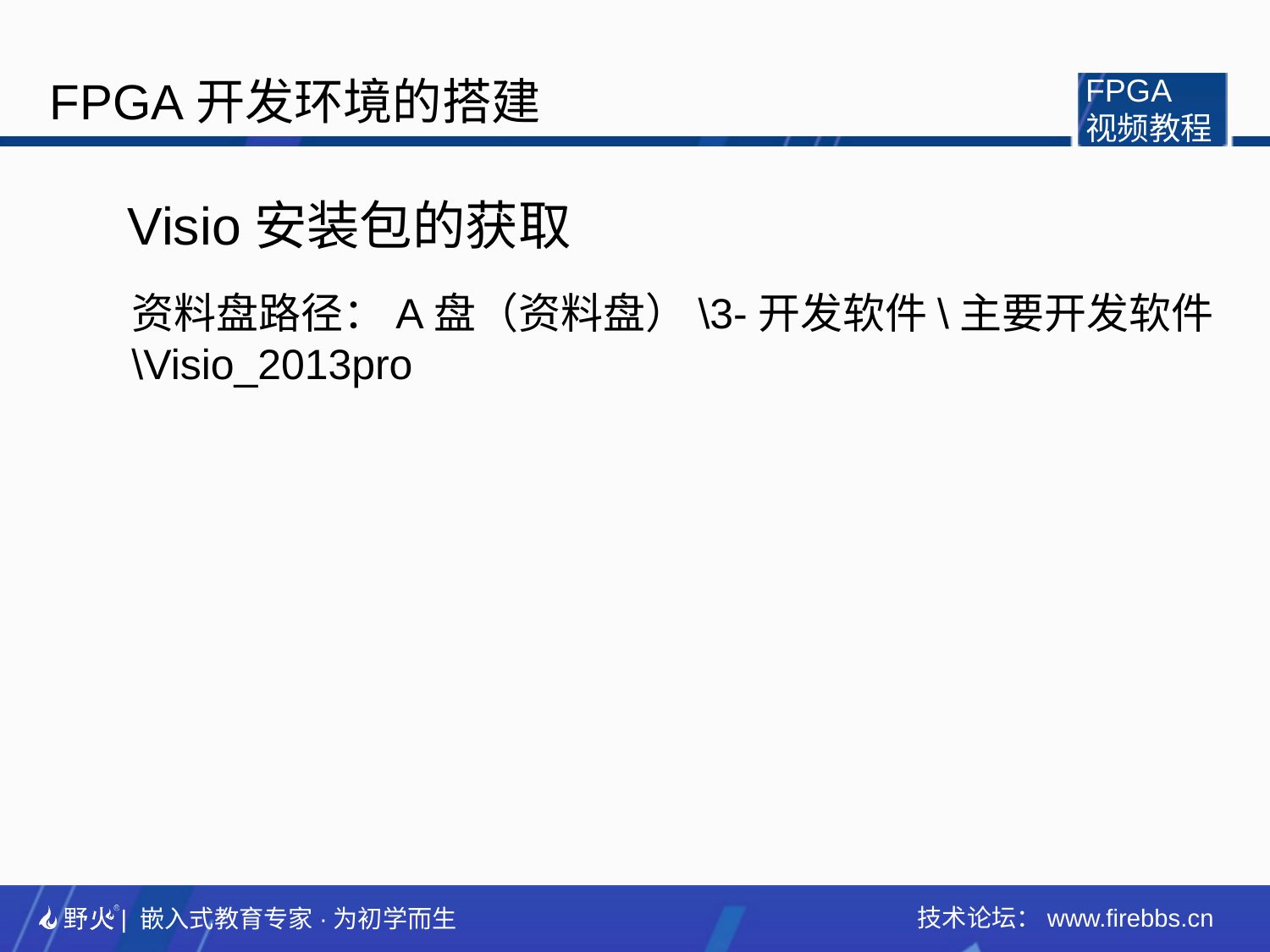

FPGA开发环境的搭建
FPGA
视频教程
Visio安装包的获取
资料盘路径：A盘（资料盘）\3-开发软件\主要开发软件\Visio_2013pro